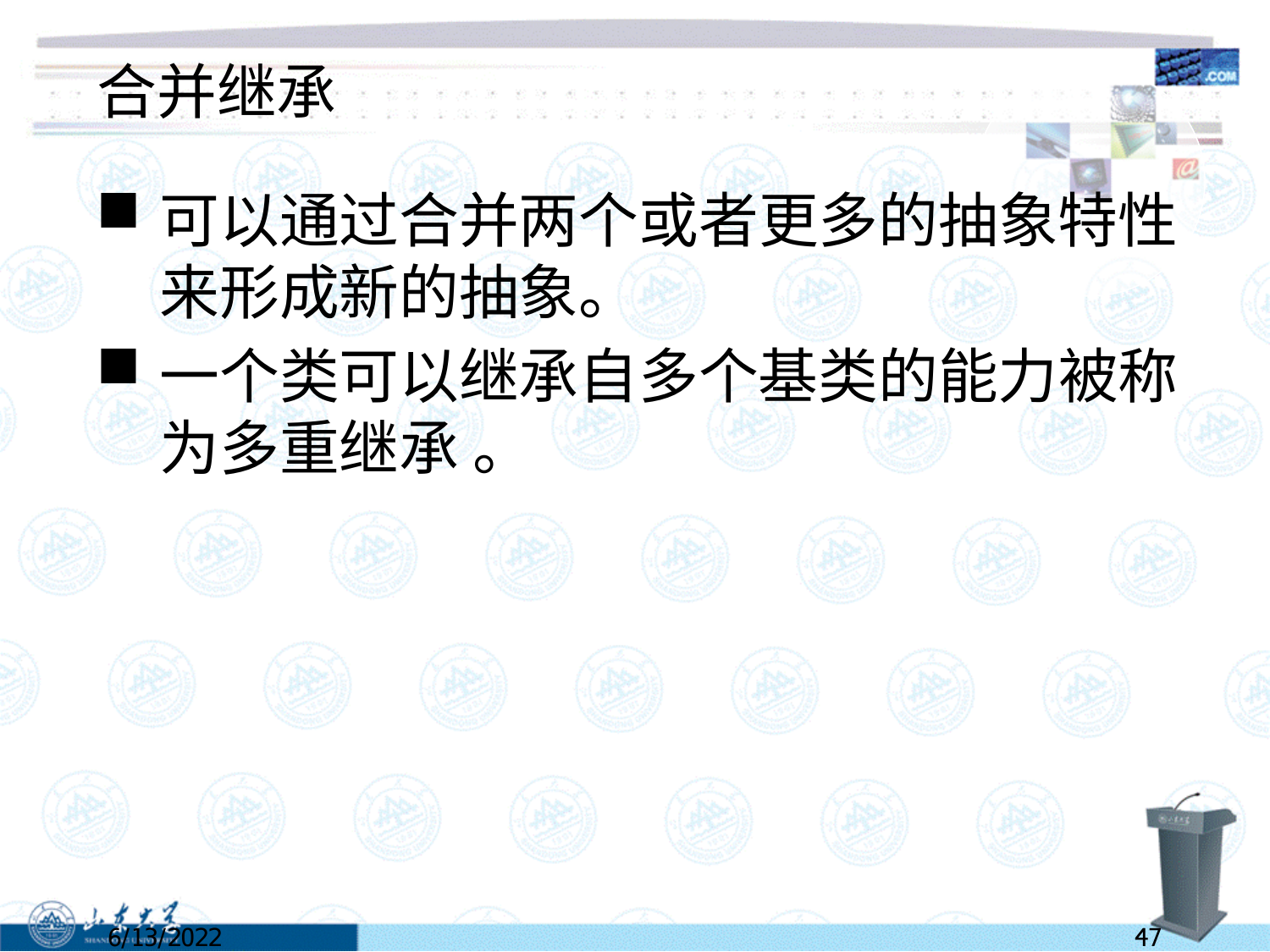

# 合并继承
可以通过合并两个或者更多的抽象特性来形成新的抽象。
一个类可以继承自多个基类的能力被称为多重继承 。
6/13/2022
47